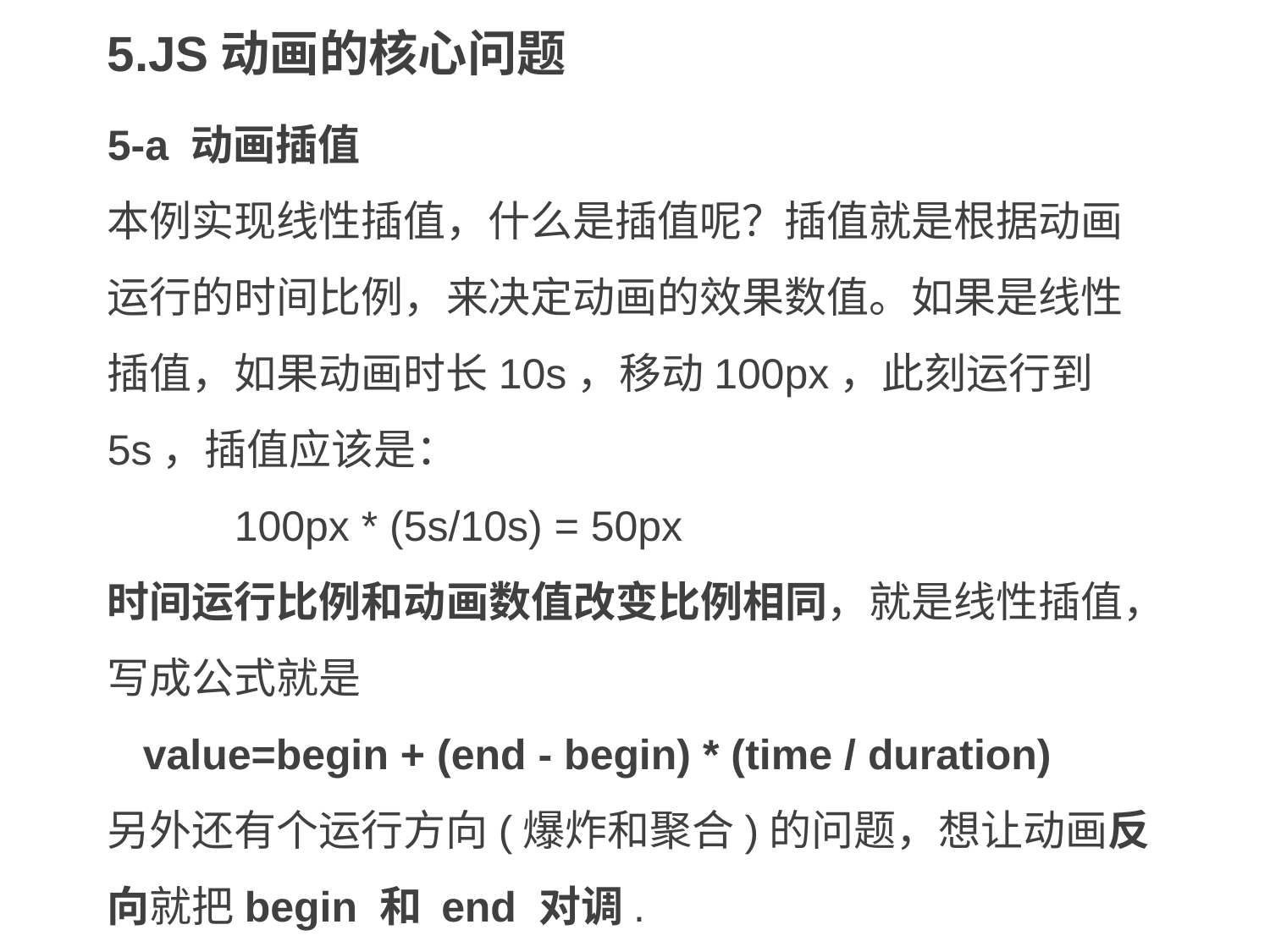

5.JS动画的核心问题
5-a 动画插值
本例实现线性插值，什么是插值呢？插值就是根据动画运行的时间比例，来决定动画的效果数值。如果是线性插值，如果动画时长10s，移动100px，此刻运行到5s，插值应该是：
	100px * (5s/10s) = 50px
时间运行比例和动画数值改变比例相同，就是线性插值，写成公式就是
   value=begin + (end - begin) * (time / duration)
另外还有个运行方向(爆炸和聚合)的问题，想让动画反向就把begin 和 end 对调.